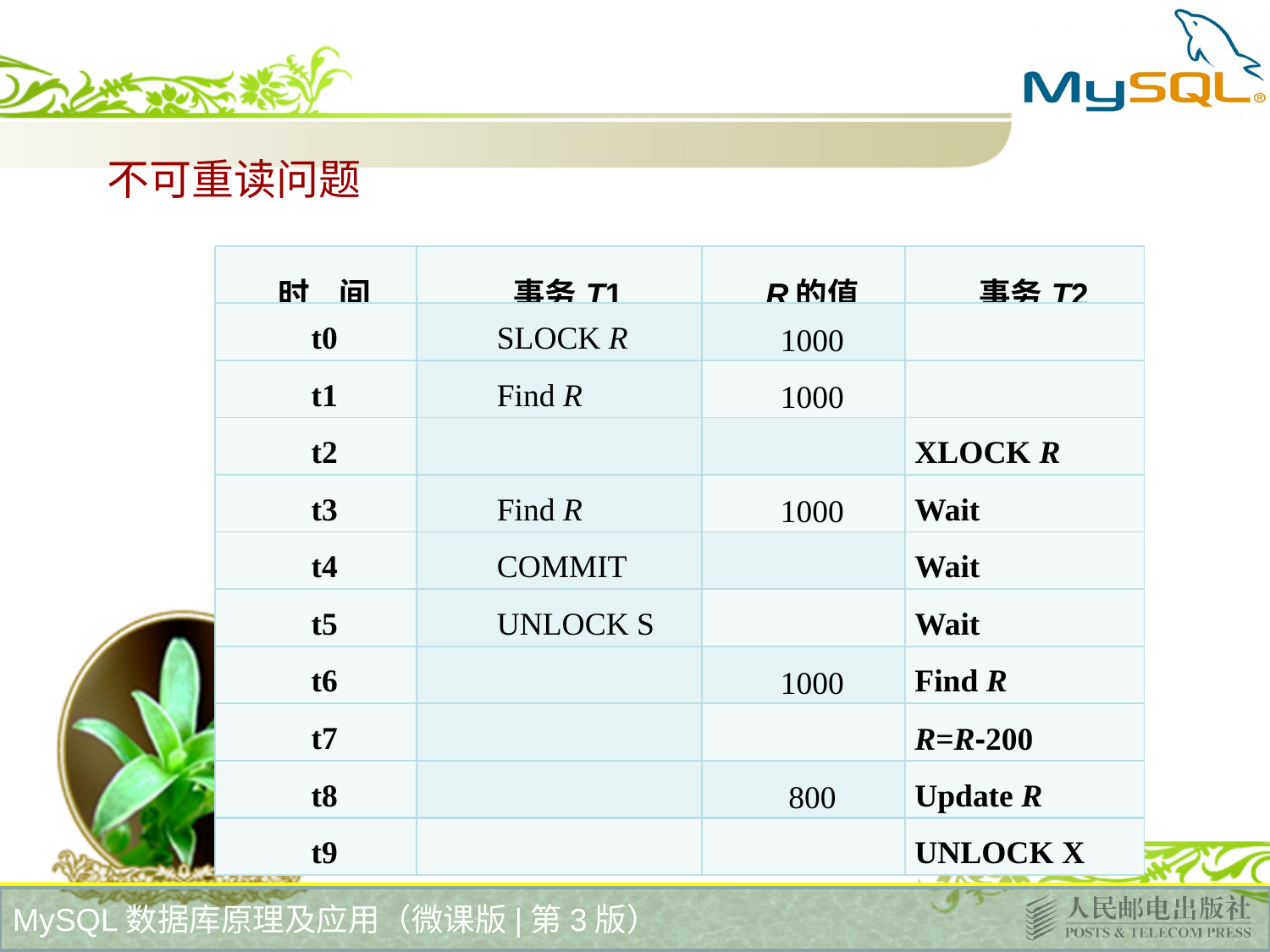

不可重读问题
| 时 间 | 事务T1 | R的值 | 事务T2 |
| --- | --- | --- | --- |
| t0 | SLOCK R | 1000 |  |
| t1 | Find R | 1000 |  |
| t2 |  |  | XLOCK R |
| t3 | Find R | 1000 | Wait |
| t4 | COMMIT |  | Wait |
| t5 | UNLOCK S |  | Wait |
| t6 |  | 1000 | Find R |
| t7 |  |  | R=R-200 |
| t8 |  | 800 | Update R |
| t9 |  |  | UNLOCK X |